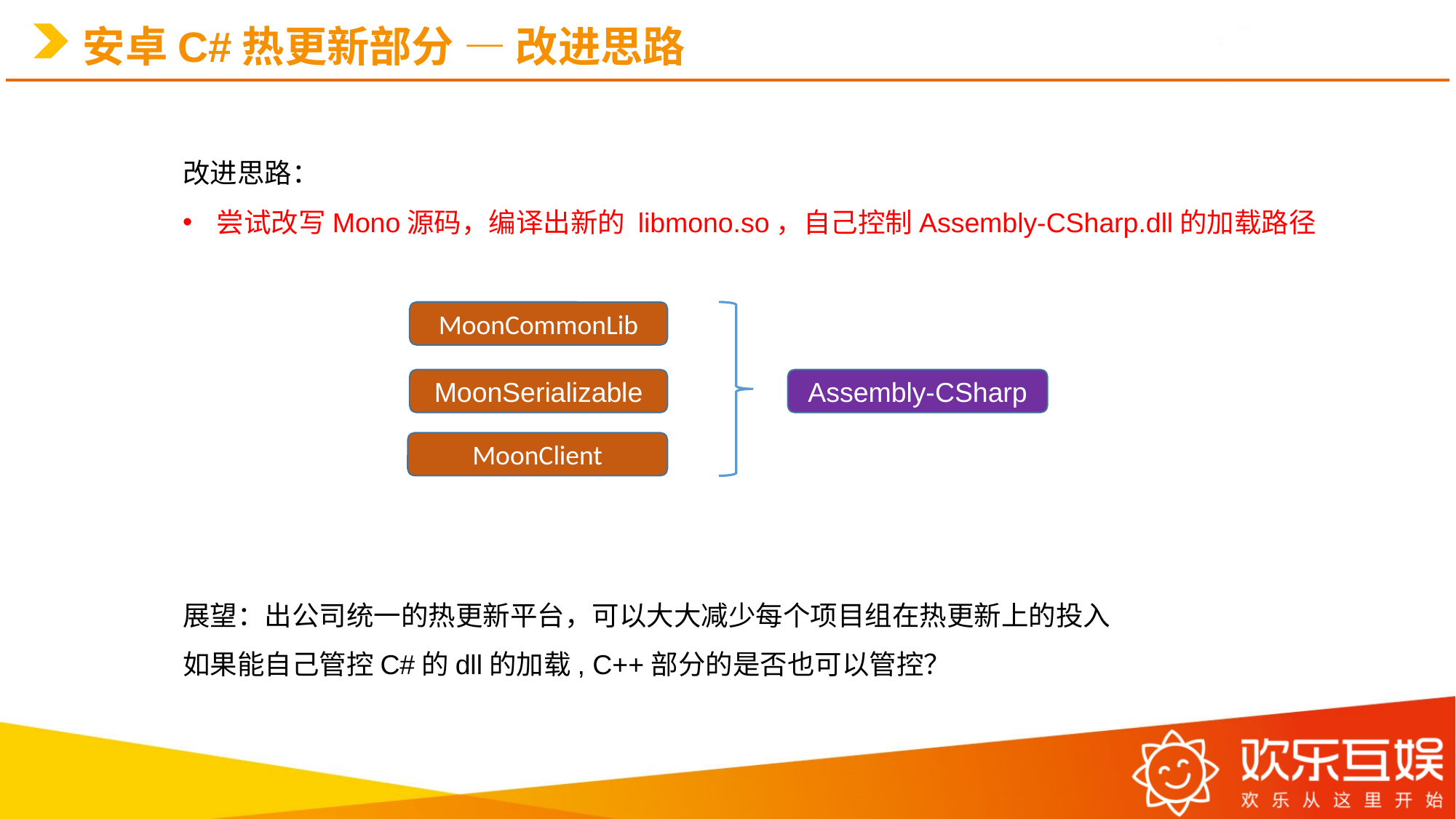

# 安卓C#热更新部分 — 改进思路

改进思路：
尝试改写Mono源码，编译出新的 libmono.so，自己控制Assembly-CSharp.dll的加载路径

展望：出公司统一的热更新平台，可以大大减少每个项目组在热更新上的投入
如果能自己管控C#的dll的加载, C++部分的是否也可以管控？
MoonCommonLib

MoonSerializable
Assembly-CSharp
MoonClient